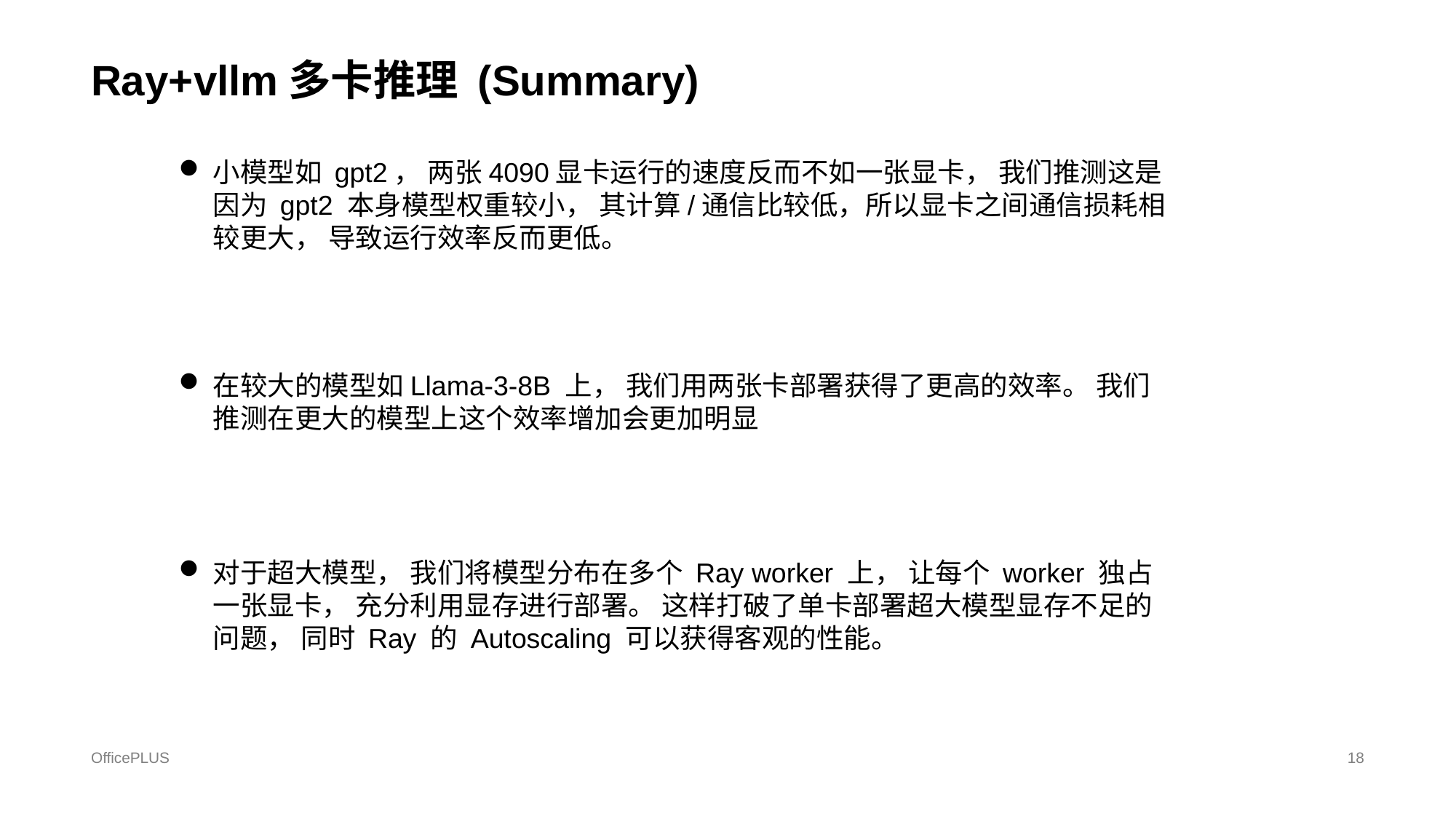

# Ray+vllm多卡推理 (Summary)
小模型如 gpt2， 两张4090显卡运行的速度反而不如一张显卡， 我们推测这是因为 gpt2 本身模型权重较小， 其计算/通信比较低，所以显卡之间通信损耗相较更大， 导致运行效率反而更低。
在较大的模型如Llama-3-8B 上， 我们用两张卡部署获得了更高的效率。 我们推测在更大的模型上这个效率增加会更加明显
对于超大模型， 我们将模型分布在多个 Ray worker 上， 让每个 worker 独占一张显卡， 充分利用显存进行部署。 这样打破了单卡部署超大模型显存不足的问题， 同时 Ray 的 Autoscaling 可以获得客观的性能。
OfficePLUS
18